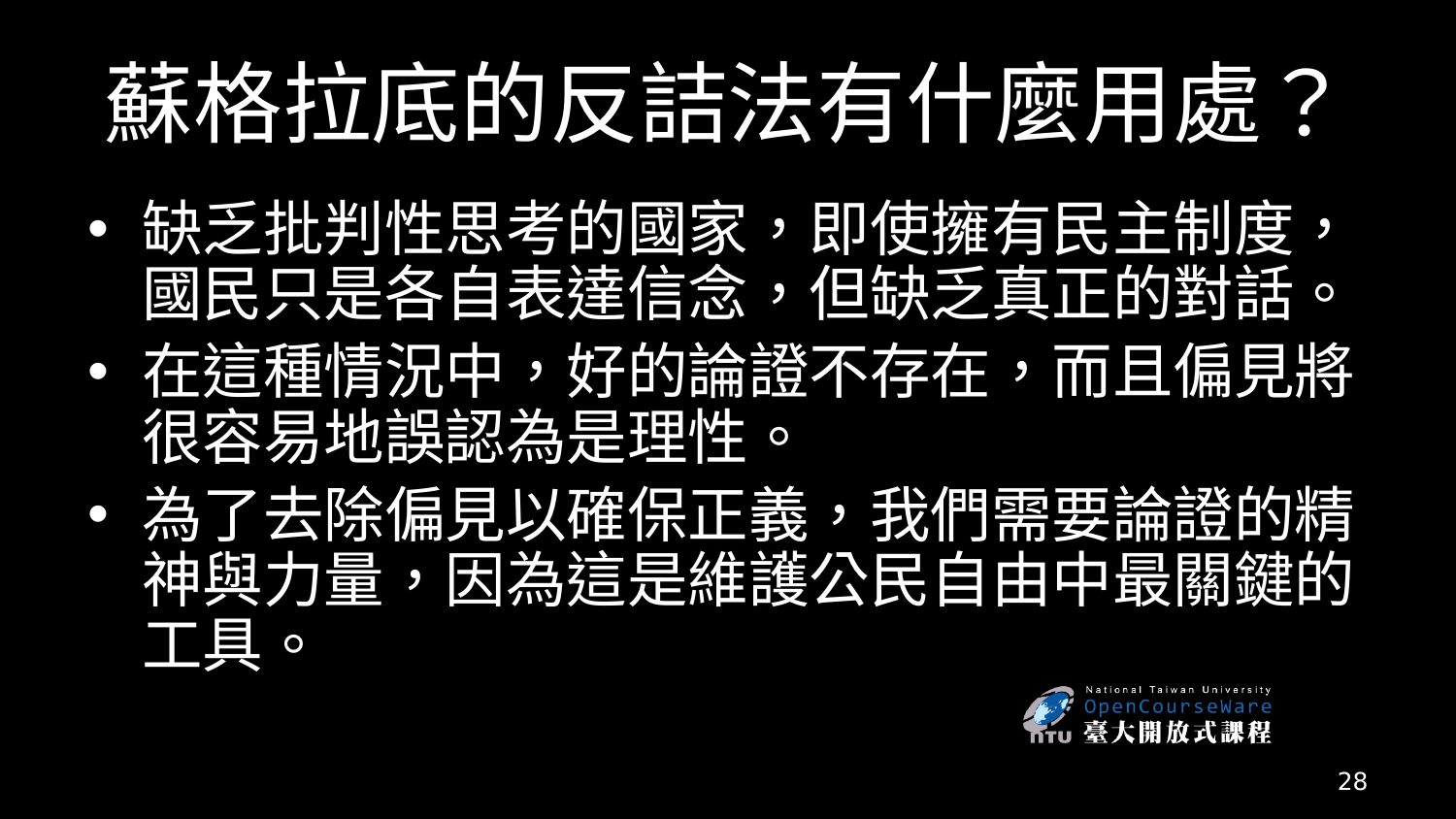

# 蘇格拉底的反詰法有什麼用處？
缺乏批判性思考的國家，即使擁有民主制度，國民只是各自表達信念，但缺乏真正的對話。
在這種情況中，好的論證不存在，而且偏見將很容易地誤認為是理性。
為了去除偏見以確保正義，我們需要論證的精神與力量，因為這是維護公民自由中最關鍵的工具。

28